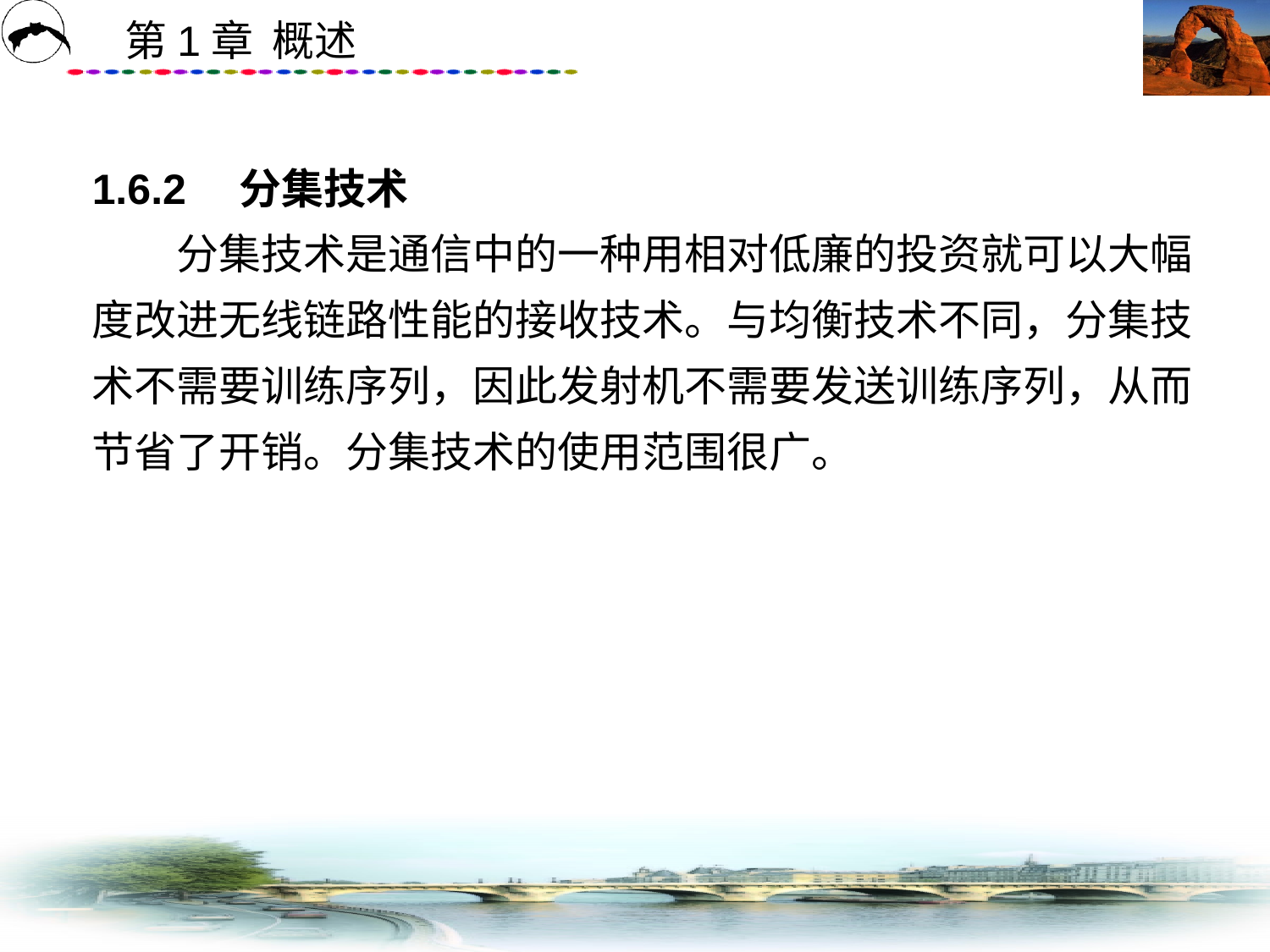

# 1.6.2　分集技术 　　分集技术是通信中的一种用相对低廉的投资就可以大幅度改进无线链路性能的接收技术。与均衡技术不同，分集技术不需要训练序列，因此发射机不需要发送训练序列，从而节省了开销。分集技术的使用范围很广。